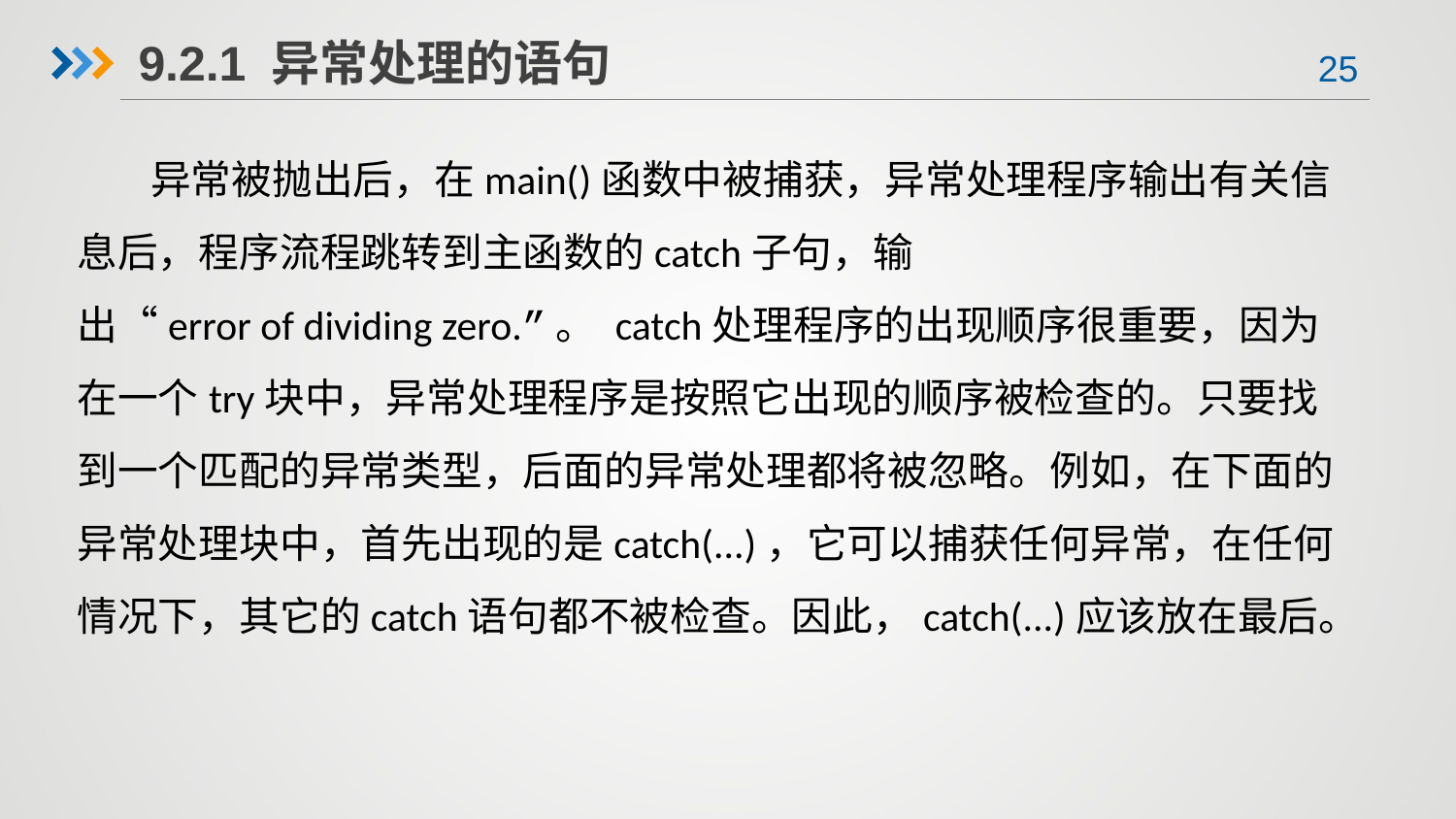

9.2.1 异常处理的语句
         异常被抛出后，在main()函数中被捕获，异常处理程序输出有关信息后，程序流程跳转到主函数的catch子句，输出“error of dividing zero.”。 catch处理程序的出现顺序很重要，因为在一个try块中，异常处理程序是按照它出现的顺序被检查的。只要找到一个匹配的异常类型，后面的异常处理都将被忽略。例如，在下面的异常处理块中，首先出现的是catch(...)，它可以捕获任何异常，在任何情况下，其它的catch语句都不被检查。因此，catch(...)应该放在最后。